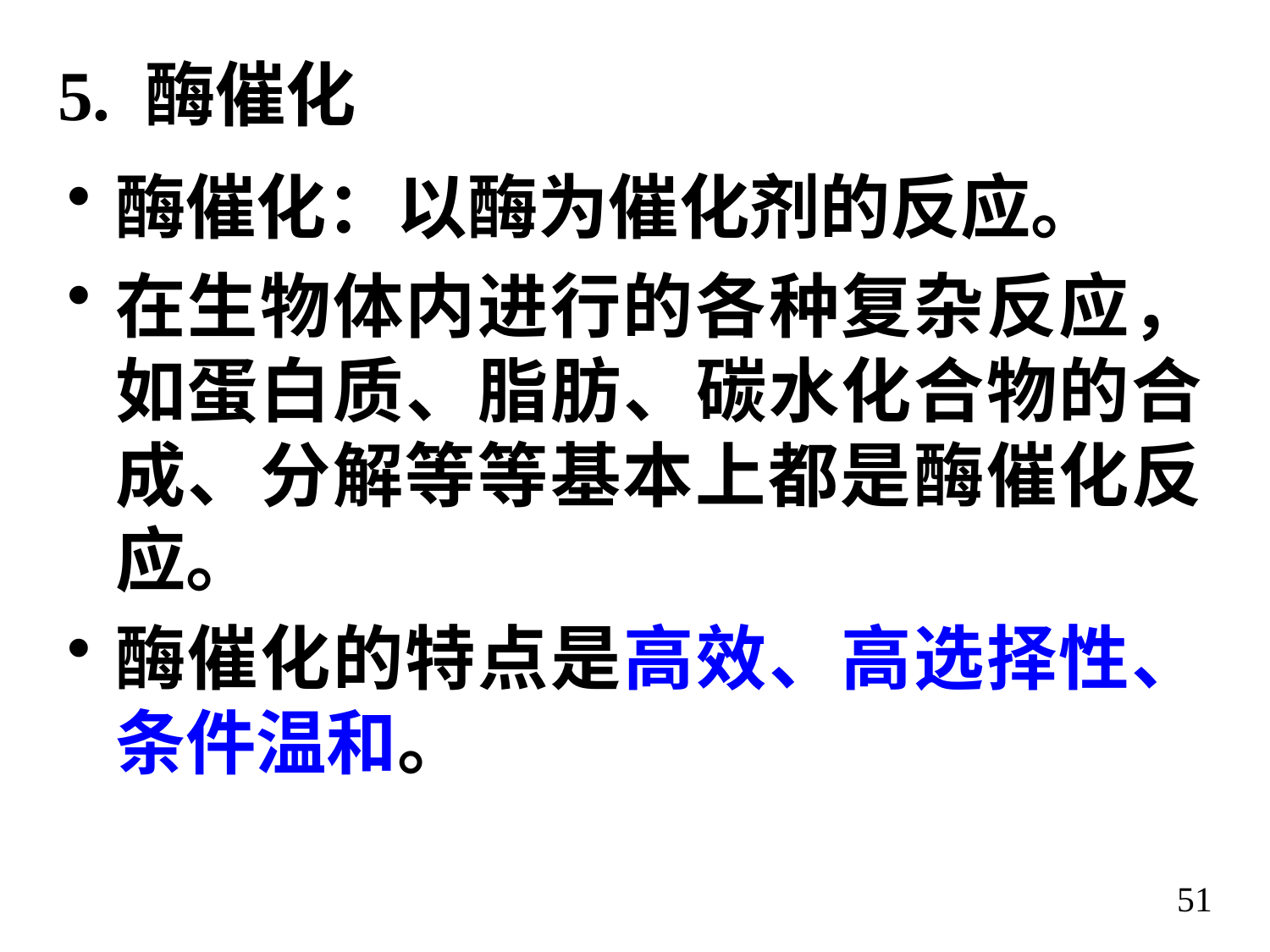

# 5. 酶催化
酶催化：以酶为催化剂的反应。
在生物体内进行的各种复杂反应，如蛋白质、脂肪、碳水化合物的合成、分解等等基本上都是酶催化反应。
酶催化的特点是高效、高选择性、条件温和。